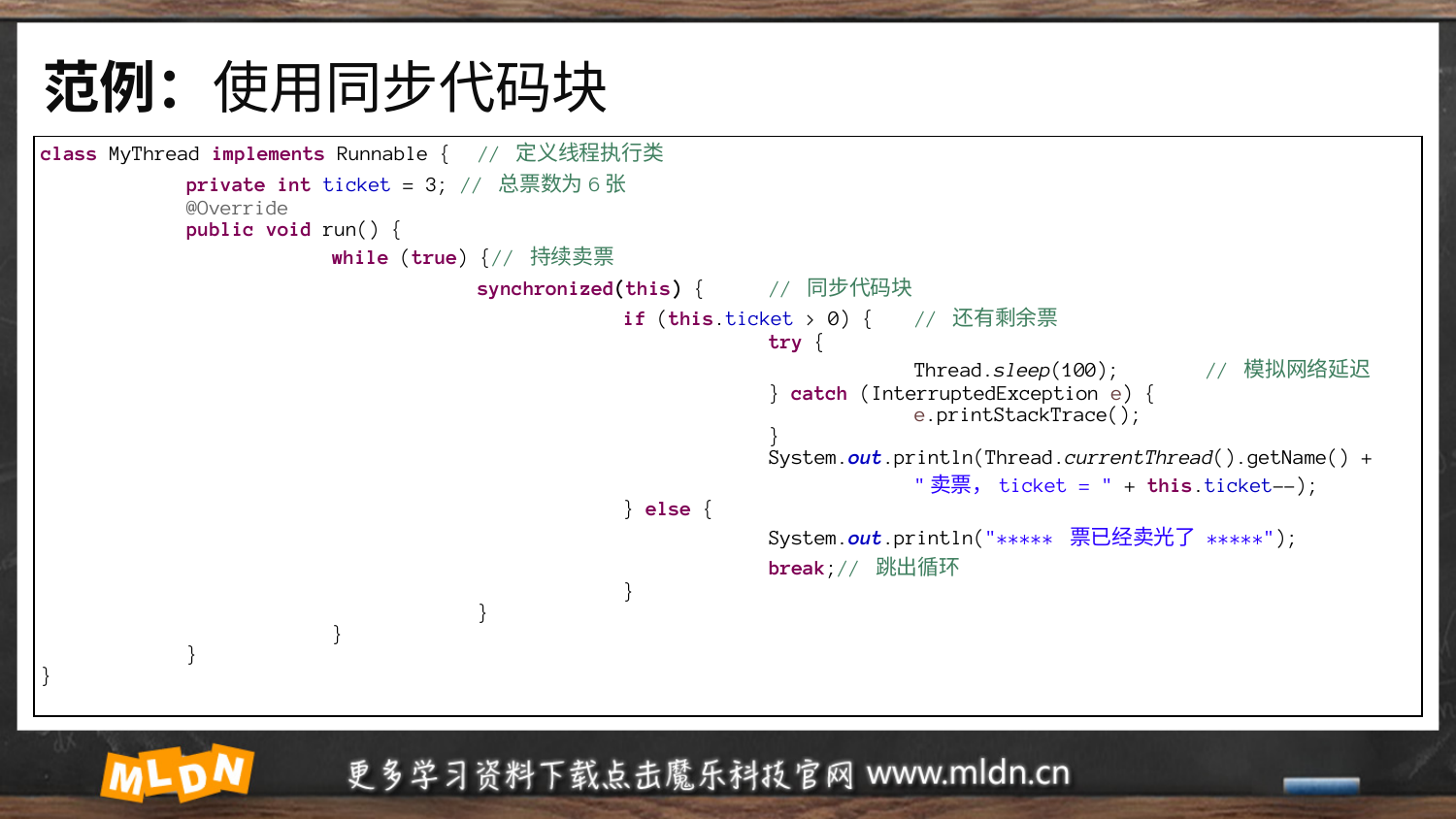

# 范例：使用同步代码块
| class MyThread implements Runnable { // 定义线程执行类 private int ticket = 3; // 总票数为6张 @Override public void run() { while (true) {// 持续卖票 synchronized(this) { // 同步代码块 if (this.ticket > 0) { // 还有剩余票 try { Thread.sleep(100); // 模拟网络延迟 } catch (InterruptedException e) { e.printStackTrace(); } System.out.println(Thread.currentThread().getName() + "卖票，ticket = " + this.ticket--); } else { System.out.println("\*\*\*\*\* 票已经卖光了 \*\*\*\*\*"); break;// 跳出循环 } } } } } |
| --- |